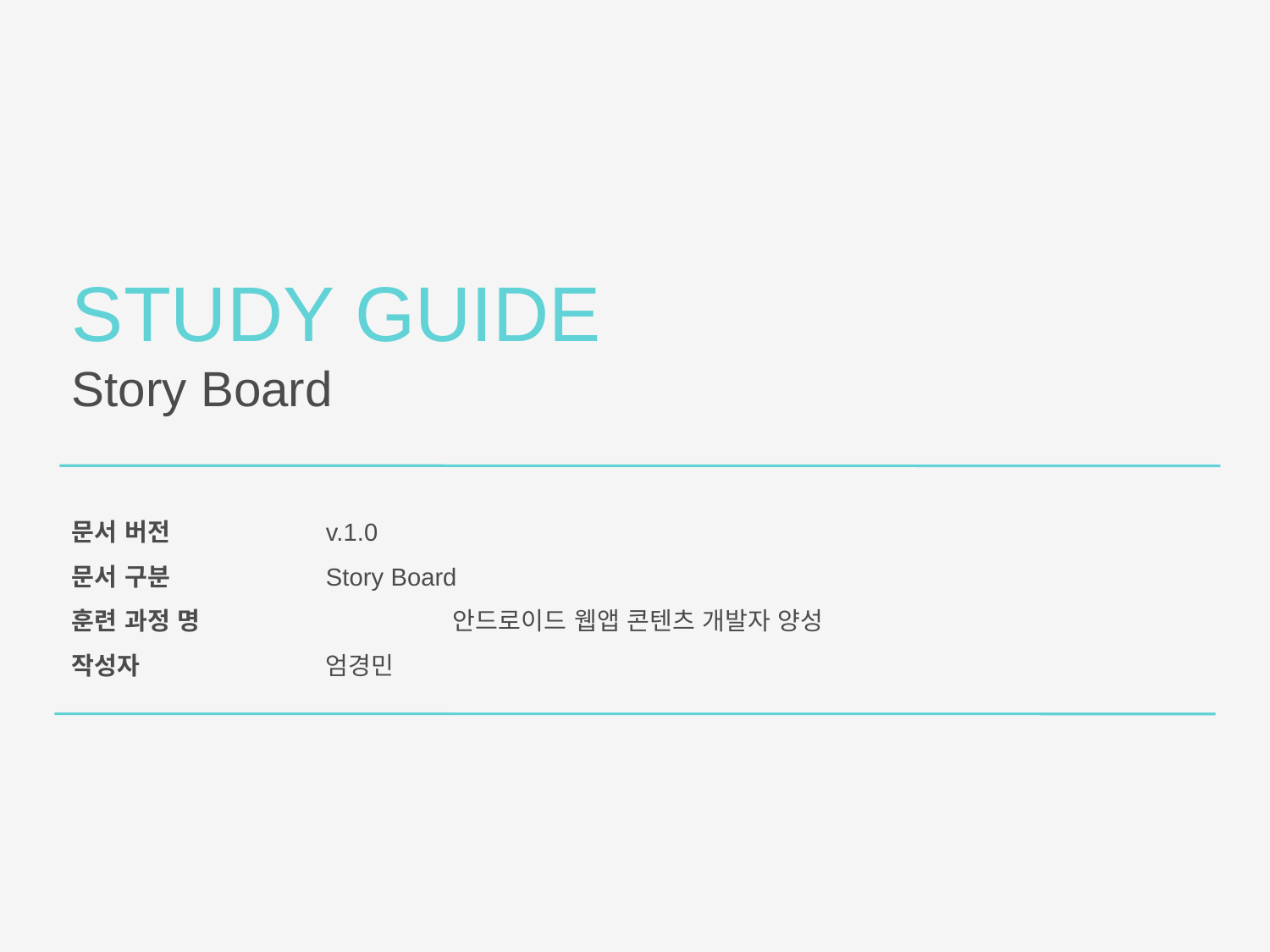

STUDY GUIDE
Story Board
문서 버전		v.1.0
문서 구분		Story Board
훈련 과정 명		안드로이드 웹앱 콘텐츠 개발자 양성
작성자		엄경민